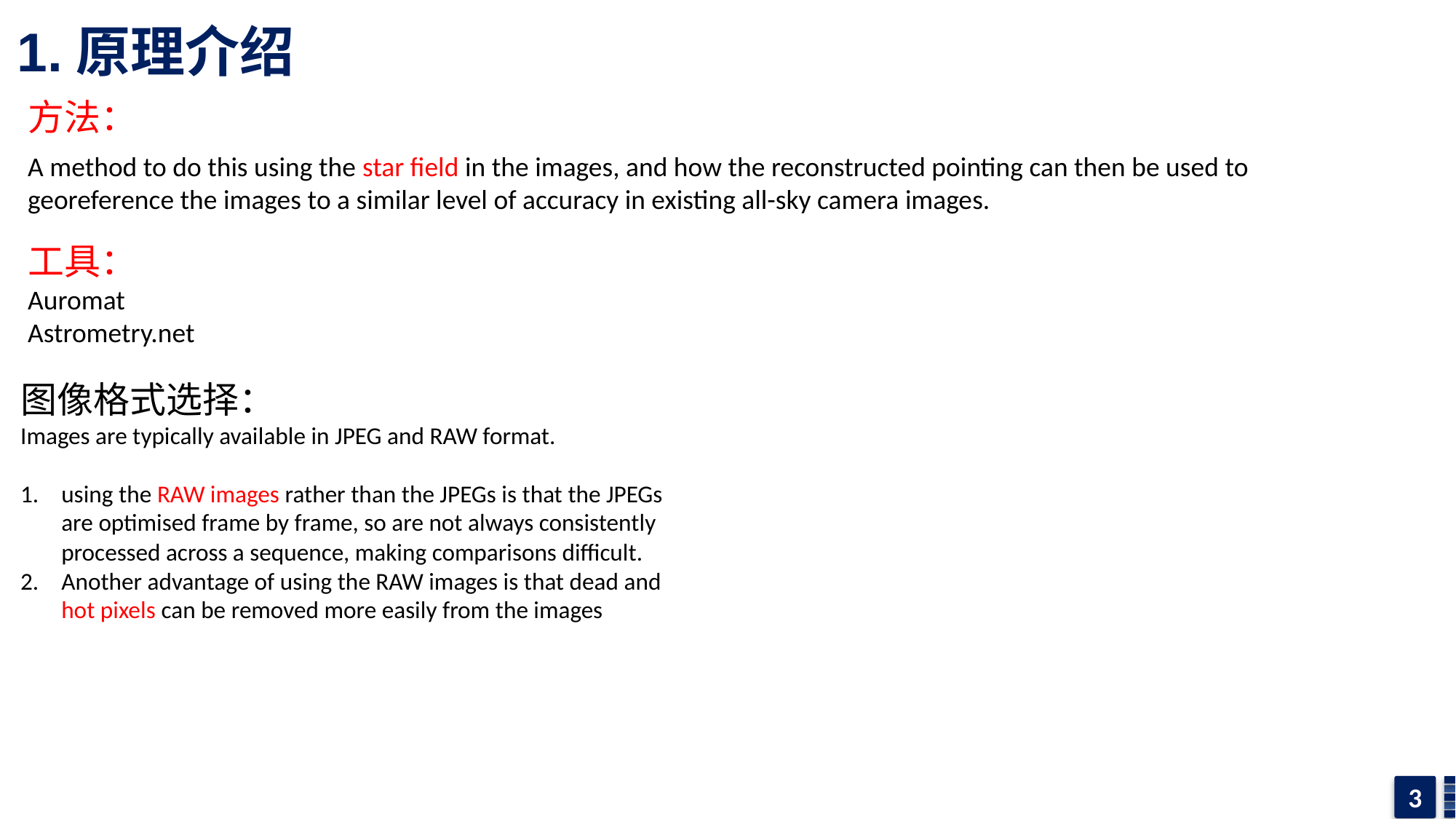

1.原理介绍
方法：
A method to do this using the star field in the images, and how the reconstructed pointing can then be used to georeference the images to a similar level of accuracy in existing all-sky camera images.
工具：
Auromat
Astrometry.net

图像格式选择：
Images are typically available in JPEG and RAW format.

using the RAW images rather than the JPEGs is that the JPEGs are optimised frame by frame, so are not always consistently processed across a sequence, making comparisons difficult.
Another advantage of using the RAW images is that dead and hot pixels can be removed more easily from the images

3